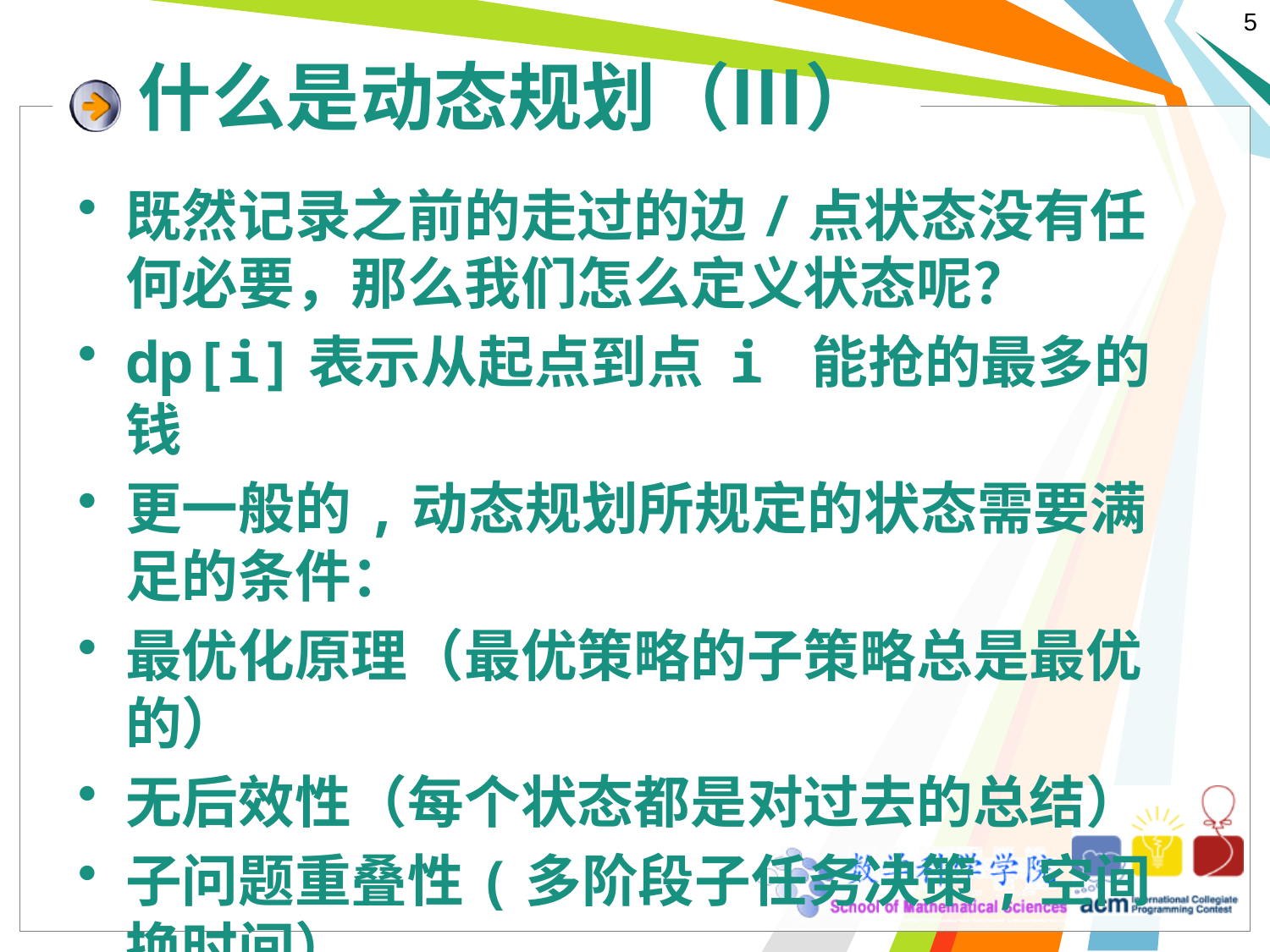

# 什么是动态规划（Ⅲ）
既然记录之前的走过的边/点状态没有任何必要，那么我们怎么定义状态呢？
dp[i]表示从起点到点 i 能抢的最多的钱
更一般的,动态规划所规定的状态需要满足的条件：
最优化原理（最优策略的子策略总是最优的）
无后效性（每个状态都是对过去的总结）
子问题重叠性(多阶段子任务决策,空间换时间）